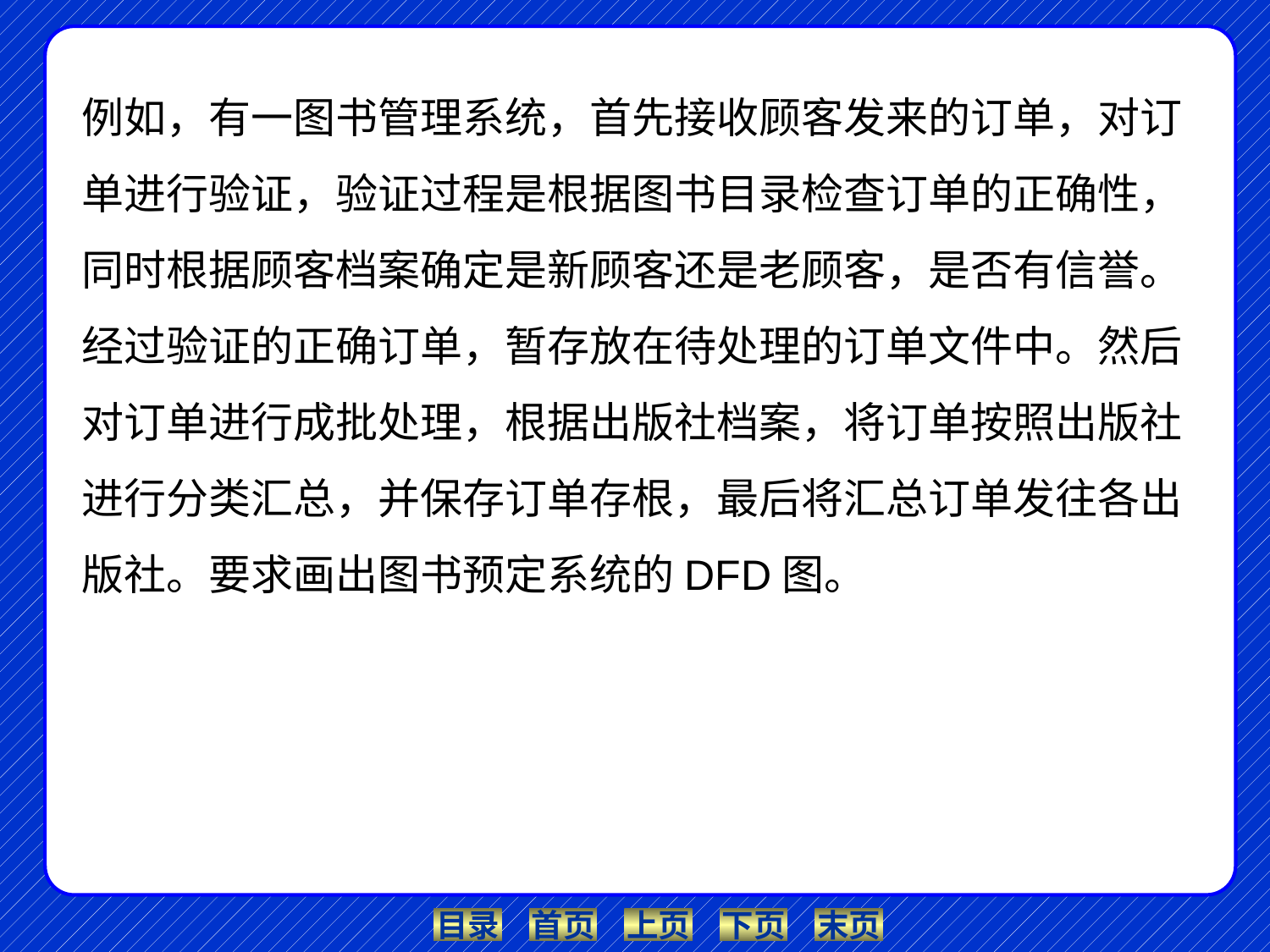

例如，有一图书管理系统，首先接收顾客发来的订单，对订单进行验证，验证过程是根据图书目录检查订单的正确性，同时根据顾客档案确定是新顾客还是老顾客，是否有信誉。经过验证的正确订单，暂存放在待处理的订单文件中。然后对订单进行成批处理，根据出版社档案，将订单按照出版社进行分类汇总，并保存订单存根，最后将汇总订单发往各出版社。要求画出图书预定系统的DFD图。